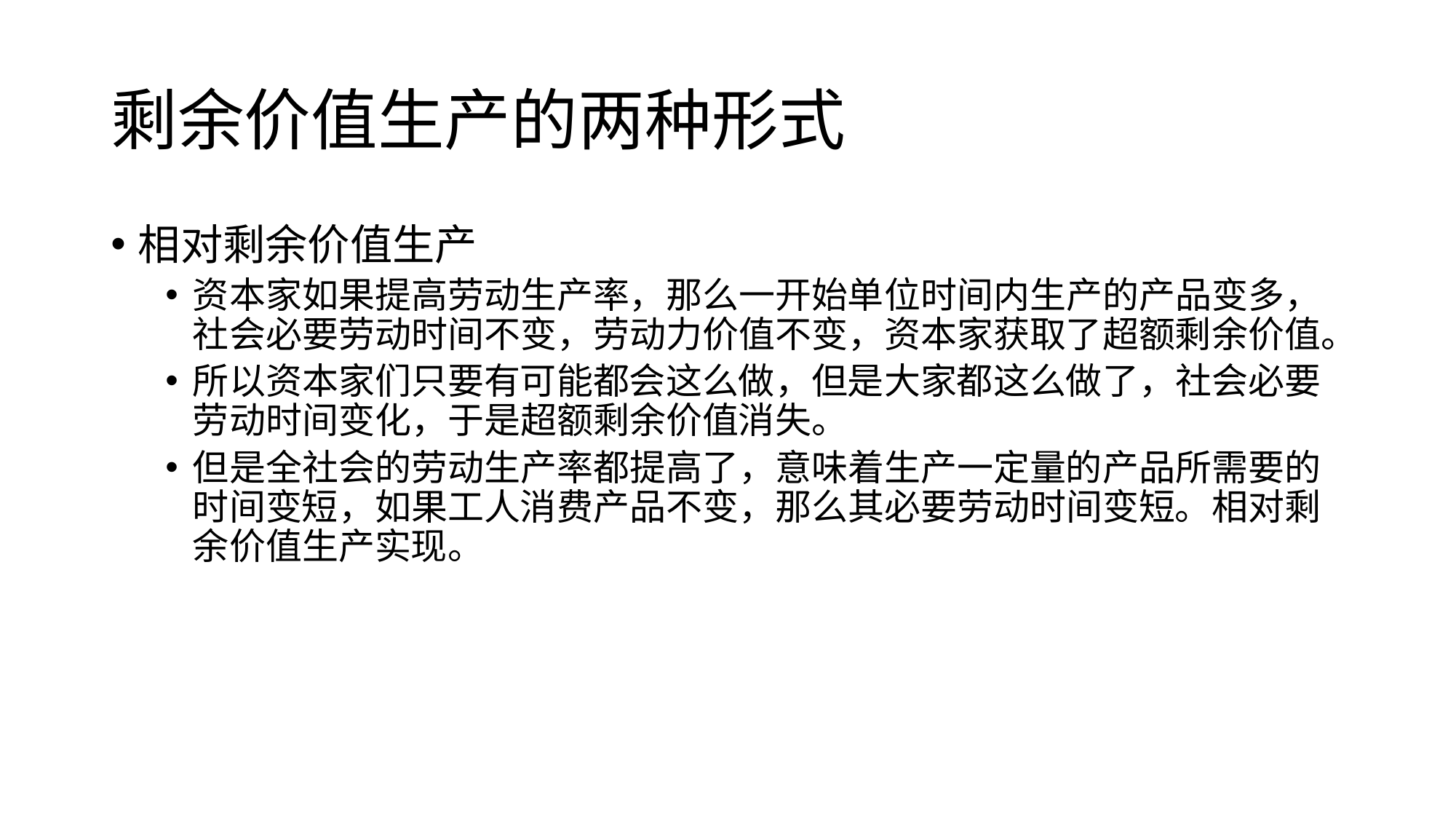

# 剩余价值生产的两种形式
相对剩余价值生产
资本家如果提高劳动生产率，那么一开始单位时间内生产的产品变多，社会必要劳动时间不变，劳动力价值不变，资本家获取了超额剩余价值。
所以资本家们只要有可能都会这么做，但是大家都这么做了，社会必要劳动时间变化，于是超额剩余价值消失。
但是全社会的劳动生产率都提高了，意味着生产一定量的产品所需要的时间变短，如果工人消费产品不变，那么其必要劳动时间变短。相对剩余价值生产实现。